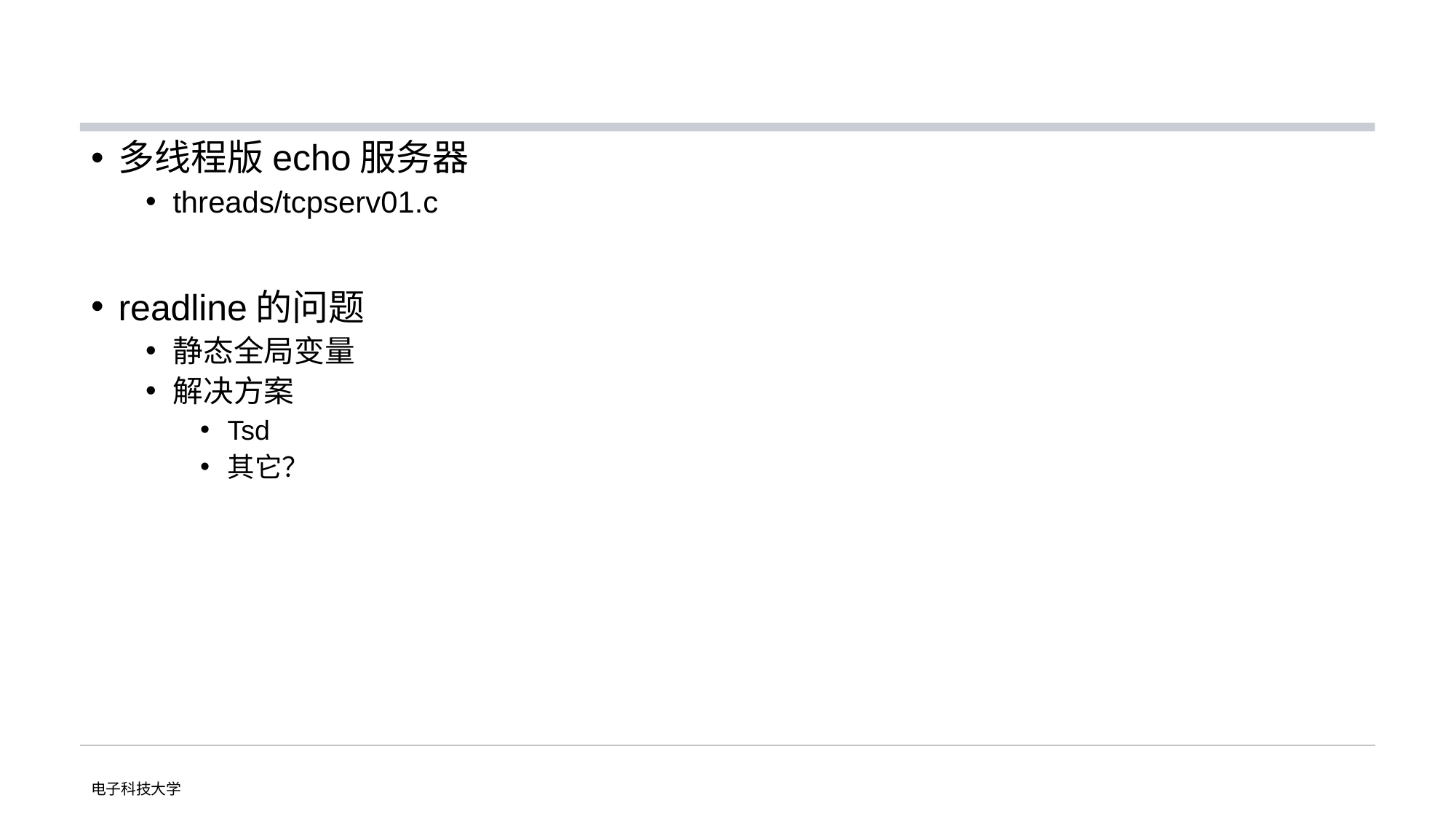

#
多线程版echo服务器
threads/tcpserv01.c

readline的问题
静态全局变量
解决方案
Tsd
其它？
电子科技大学